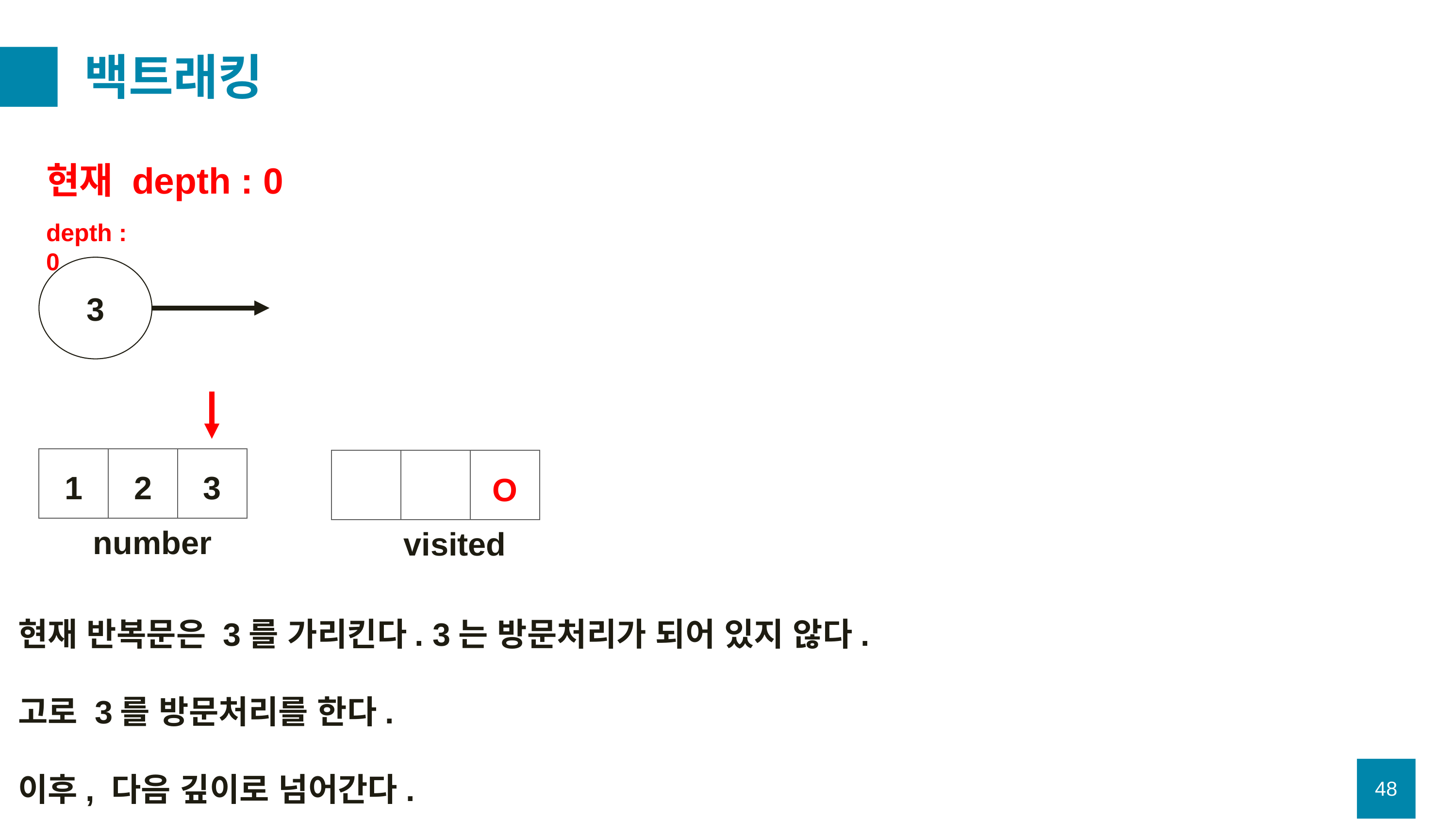

# 백트래킹
현재 depth : 0
depth : 0
3
| 1 | 2 | 3 |
| --- | --- | --- |
|  |  | O |
| --- | --- | --- |
number
visited
현재 반복문은 3를 가리킨다. 3는 방문처리가 되어 있지 않다.

고로 3를 방문처리를 한다.

이후, 다음 깊이로 넘어간다.
48